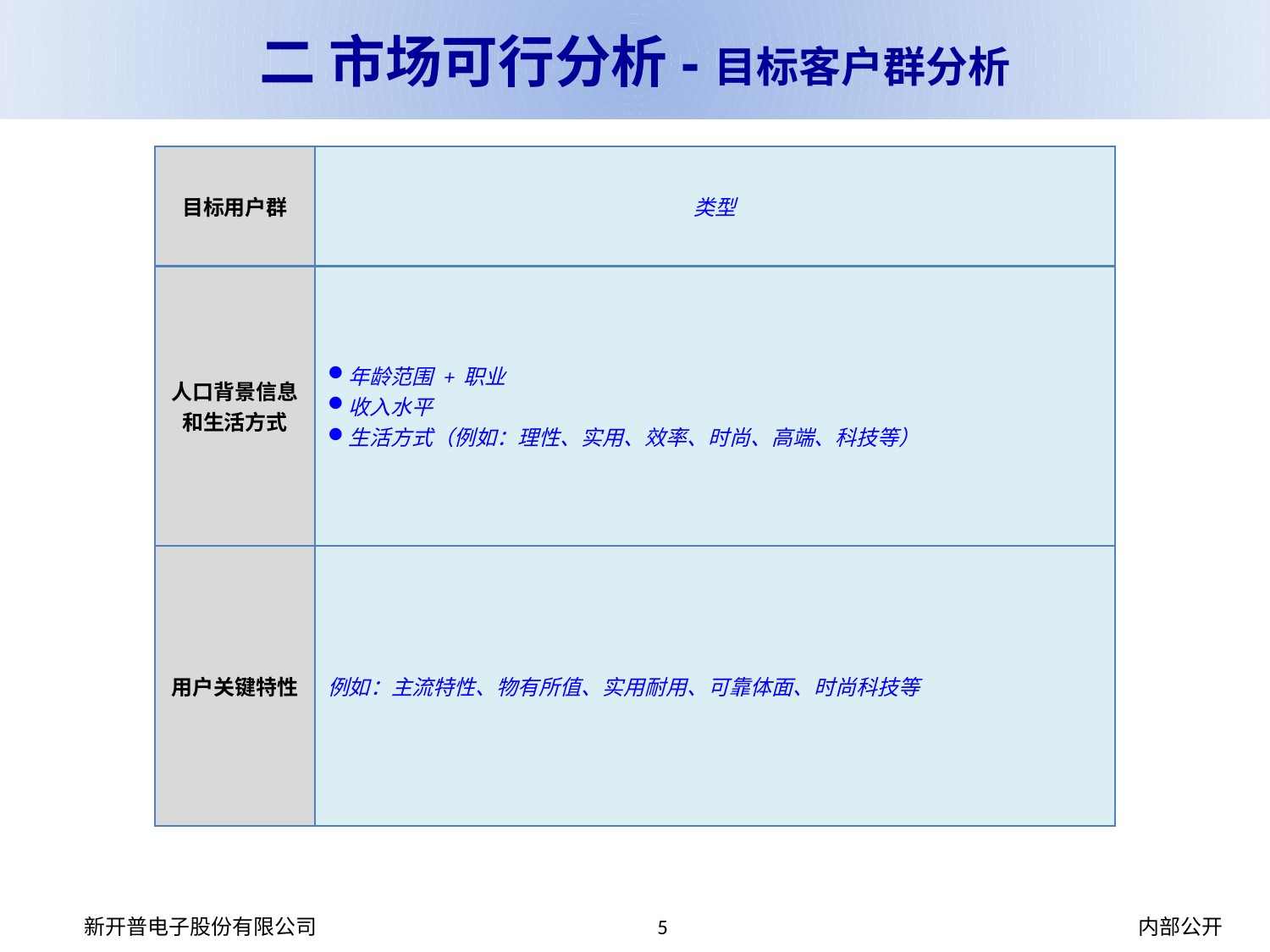

二 市场可行分析-目标客户群分析
| 目标用户群 | 类型 |
| --- | --- |
| 人口背景信息和生活方式 | 年龄范围 + 职业 收入水平 生活方式（例如：理性、实用、效率、时尚、高端、科技等） |
| 用户关键特性 | 例如：主流特性、物有所值、实用耐用、可靠体面、时尚科技等 |
新开普电子股份有限公司
5
内部公开